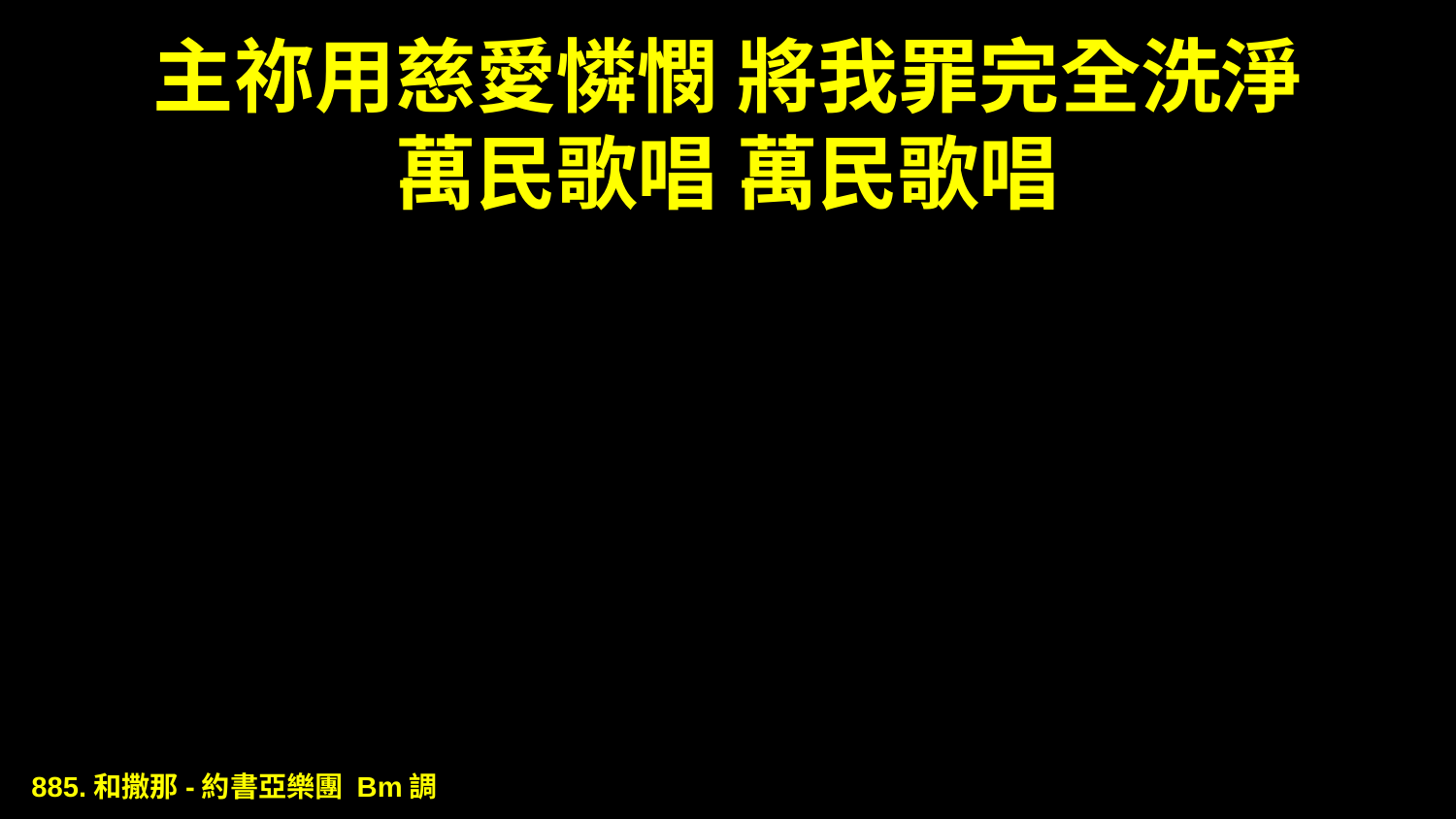

# 主祢用慈愛憐憫 將我罪完全洗淨 萬民歌唱 萬民歌唱
885.和撒那-約書亞樂團 Bm調